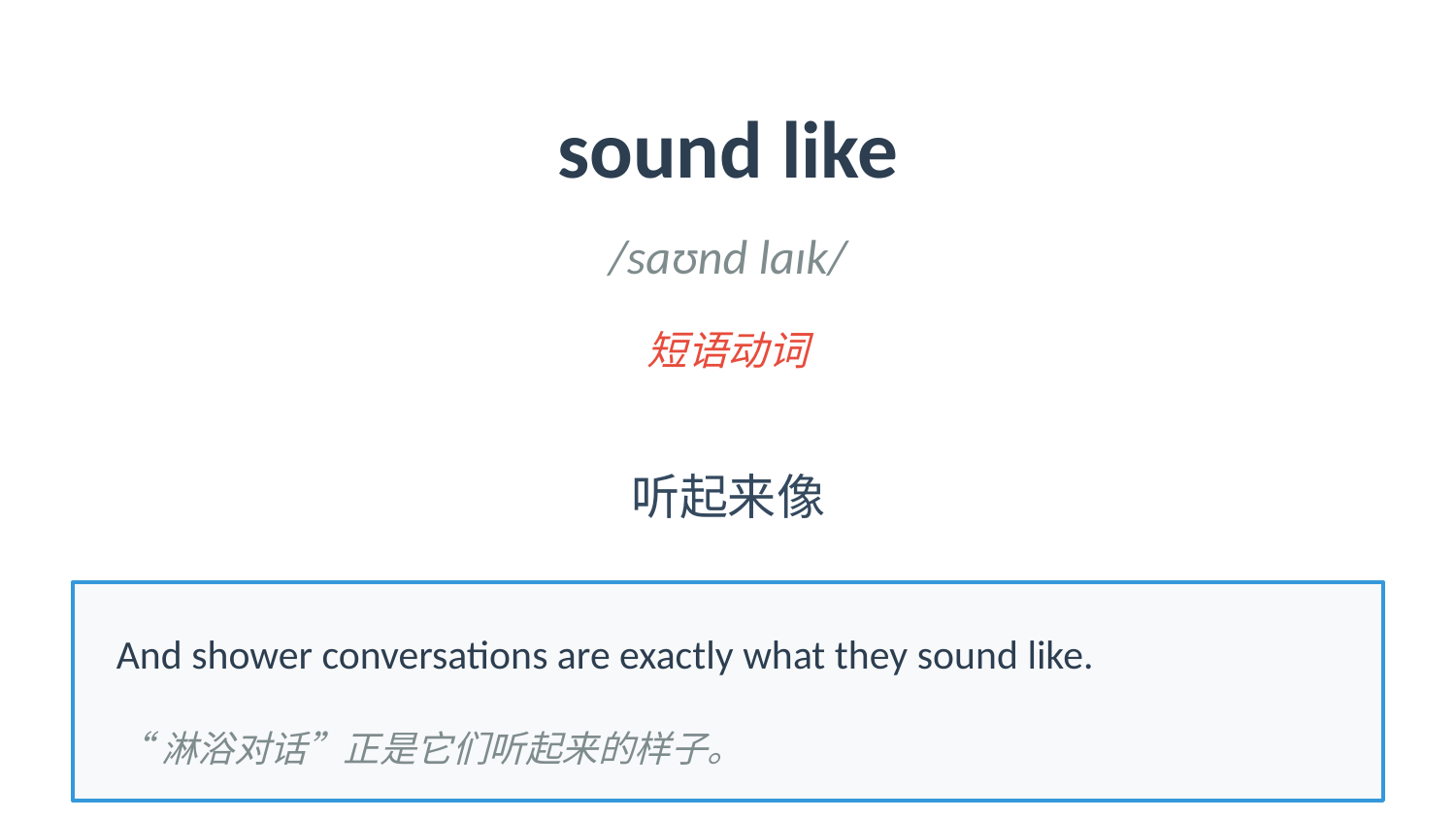

sound like
/saʊnd laɪk/
短语动词
听起来像

And shower conversations are exactly what they sound like.

“淋浴对话”正是它们听起来的样子。